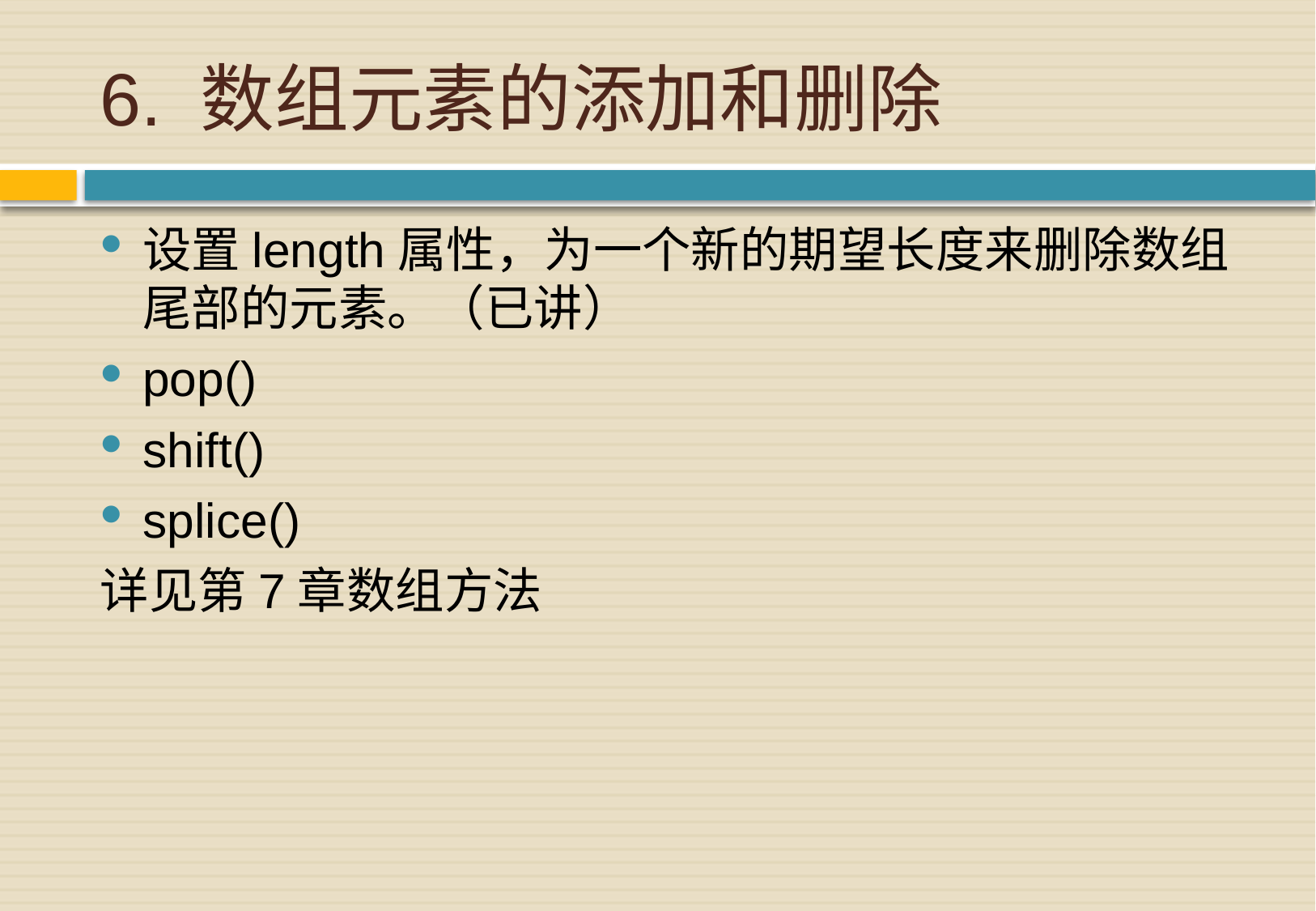

# 6. 数组元素的添加和删除
设置length属性，为一个新的期望长度来删除数组尾部的元素。（已讲）
pop()
shift()
splice()
详见第7章数组方法